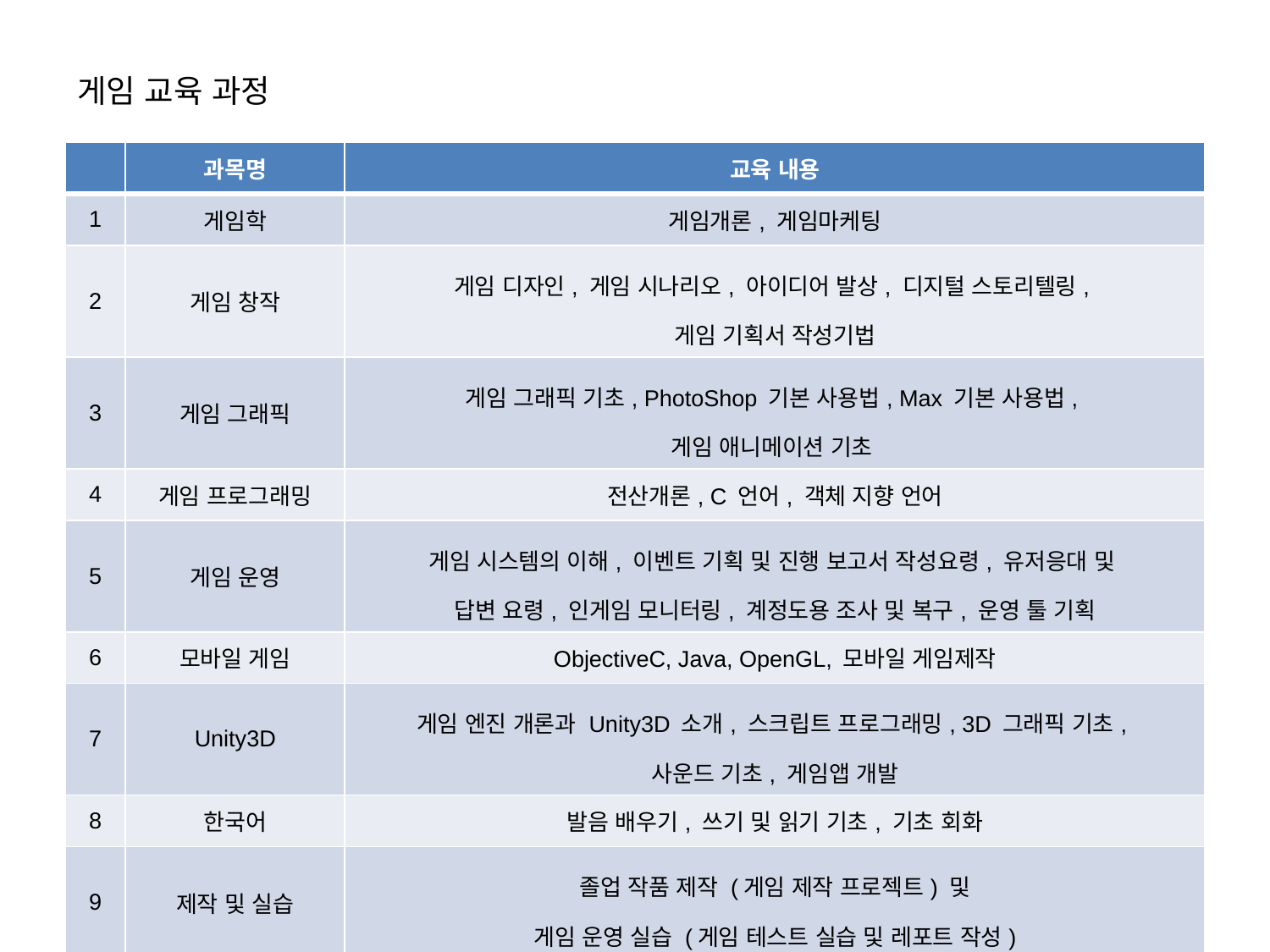

게임 교육 과정
|  | 과목명 | 교육 내용 |
| --- | --- | --- |
| 1 | 게임학 | 게임개론, 게임마케팅 |
| 2 | 게임 창작 | 게임 디자인, 게임 시나리오, 아이디어 발상, 디지털 스토리텔링, 게임 기획서 작성기법 |
| 3 | 게임 그래픽 | 게임 그래픽 기초, PhotoShop 기본 사용법, Max 기본 사용법, 게임 애니메이션 기초 |
| 4 | 게임 프로그래밍 | 전산개론, C 언어, 객체 지향 언어 |
| 5 | 게임 운영 | 게임 시스템의 이해, 이벤트 기획 및 진행 보고서 작성요령, 유저응대 및 답변 요령, 인게임 모니터링, 계정도용 조사 및 복구, 운영 툴 기획 |
| 6 | 모바일 게임 | ObjectiveC, Java, OpenGL, 모바일 게임제작 |
| 7 | Unity3D | 게임 엔진 개론과 Unity3D 소개, 스크립트 프로그래밍, 3D 그래픽 기초, 사운드 기초, 게임앱 개발 |
| 8 | 한국어 | 발음 배우기, 쓰기 및 읽기 기초, 기초 회화 |
| 9 | 제작 및 실습 | 졸업 작품 제작 (게임 제작 프로젝트) 및 게임 운영 실습 (게임 테스트 실습 및 레포트 작성) |